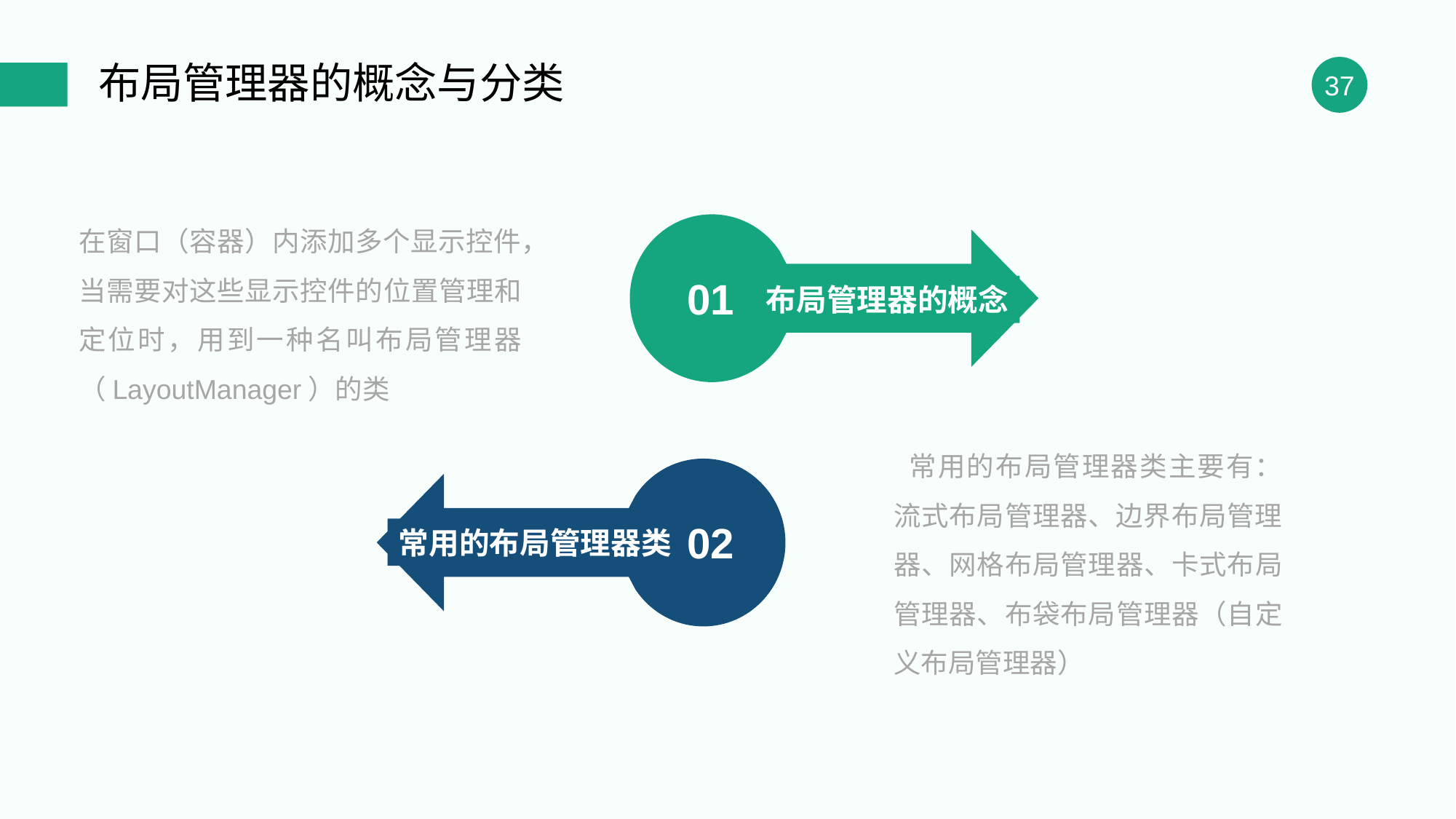

布局管理器的概念与分类
在窗口（容器）内添加多个显示控件，当需要对这些显示控件的位置管理和定位时，用到一种名叫布局管理器（LayoutManager）的类

布局管理器的概念
01
 常用的布局管理器类主要有：流式布局管理器、边界布局管理器、网格布局管理器、卡式布局管理器、布袋布局管理器（自定义布局管理器）

常用的布局管理器类
02